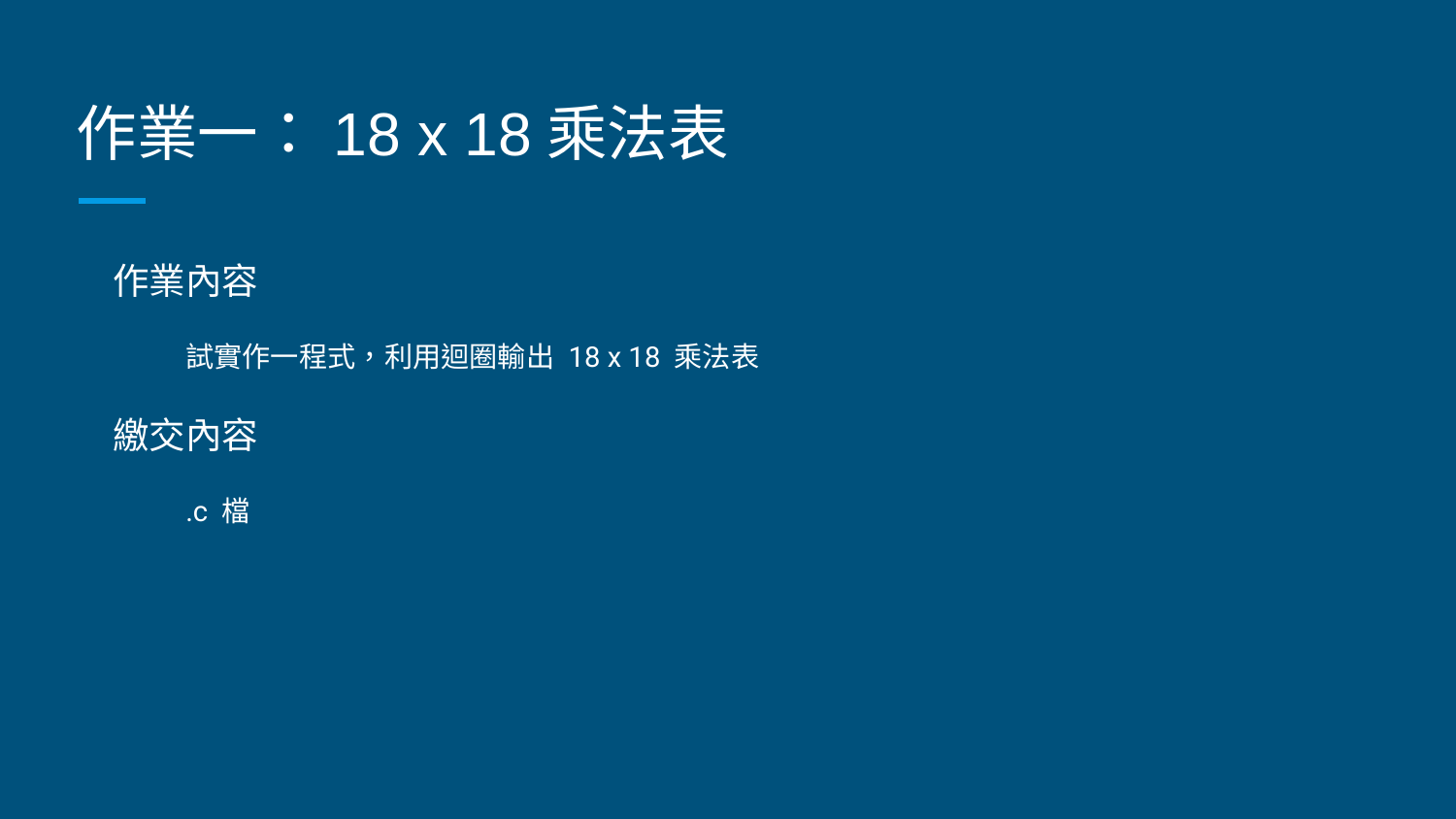

# 作業一：18 x 18乘法表
作業內容
試實作一程式，利用迴圈輸出 18 x 18 乘法表
繳交內容
.c 檔